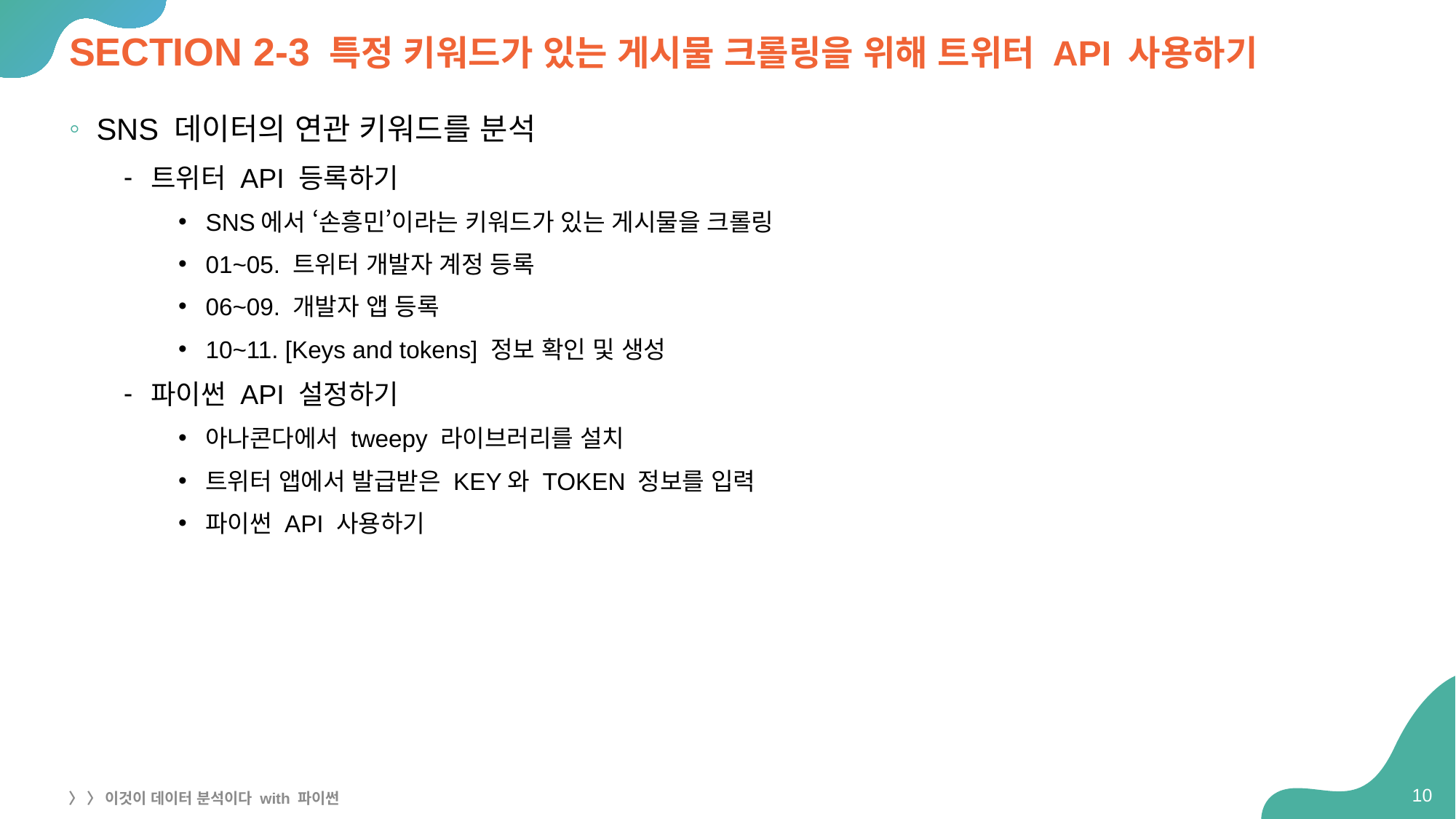

# SECTION 2-3 특정 키워드가 있는 게시물 크롤링을 위해 트위터 API 사용하기
SNS 데이터의 연관 키워드를 분석
트위터 API 등록하기
SNS에서 ‘손흥민’이라는 키워드가 있는 게시물을 크롤링
01~05. 트위터 개발자 계정 등록
06~09. 개발자 앱 등록
10~11. [Keys and tokens] 정보 확인 및 생성
파이썬 API 설정하기
아나콘다에서 tweepy 라이브러리를 설치
트위터 앱에서 발급받은 KEY와 TOKEN 정보를 입력
파이썬 API 사용하기
10
〉 〉 이것이 데이터 분석이다 with 파이썬